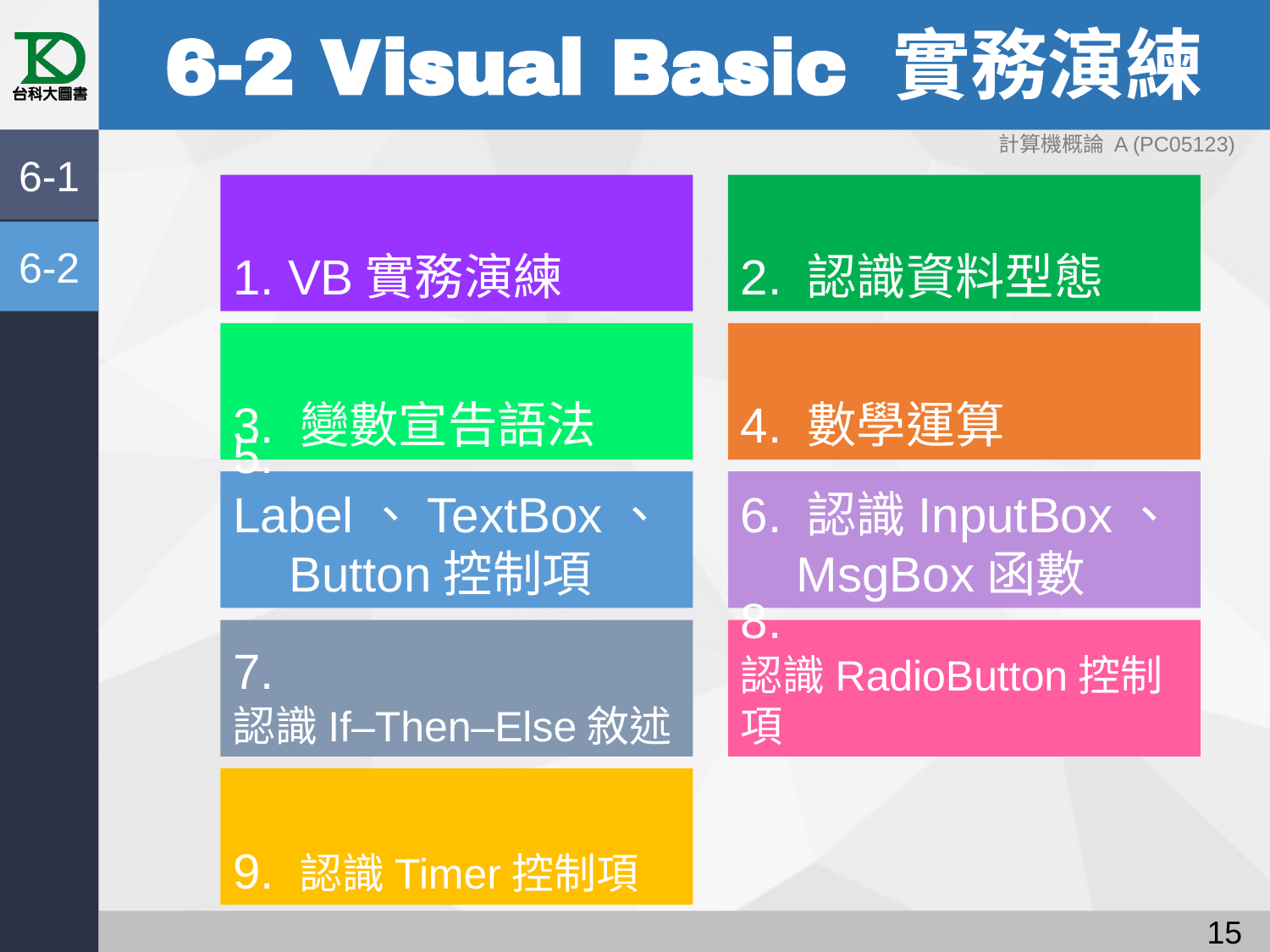

# 6-2 Visual Basic 實務演練
計算機概論 A (PC05123)
6-1
1. VB實務演練
2. 認識資料型態
6-2
3. 變數宣告語法
4. 數學運算
5. Label、TextBox、
    Button控制項
6. 認識InputBox、
    MsgBox函數
7.
認識If–Then–Else敘述
8.
認識RadioButton控制項
9. 認識Timer控制項
15